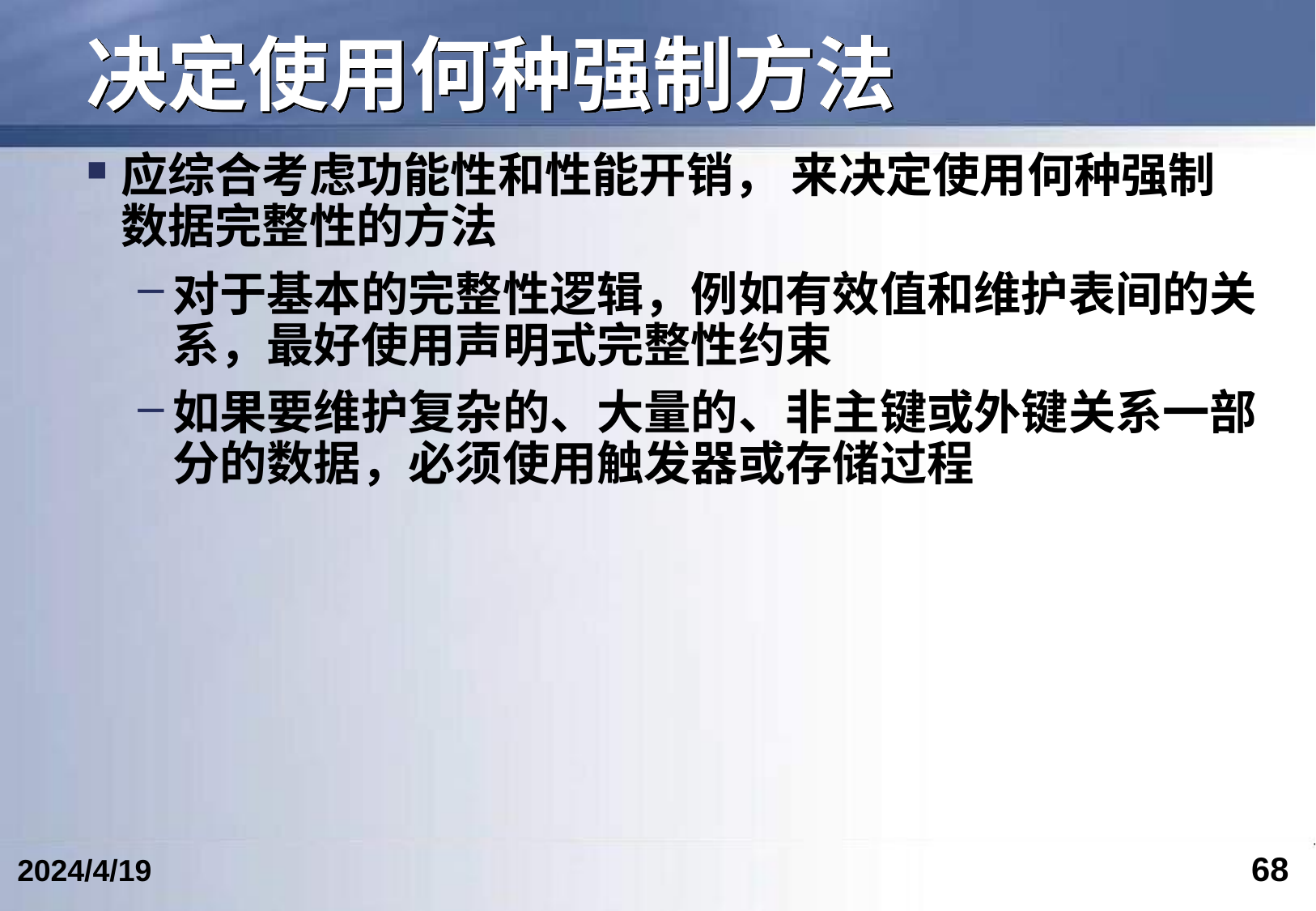

# 决定使用何种强制方法
应综合考虑功能性和性能开销， 来决定使用何种强制数据完整性的方法
对于基本的完整性逻辑，例如有效值和维护表间的关系，最好使用声明式完整性约束
如果要维护复杂的、大量的、非主键或外键关系一部分的数据，必须使用触发器或存储过程

68
2024/4/19